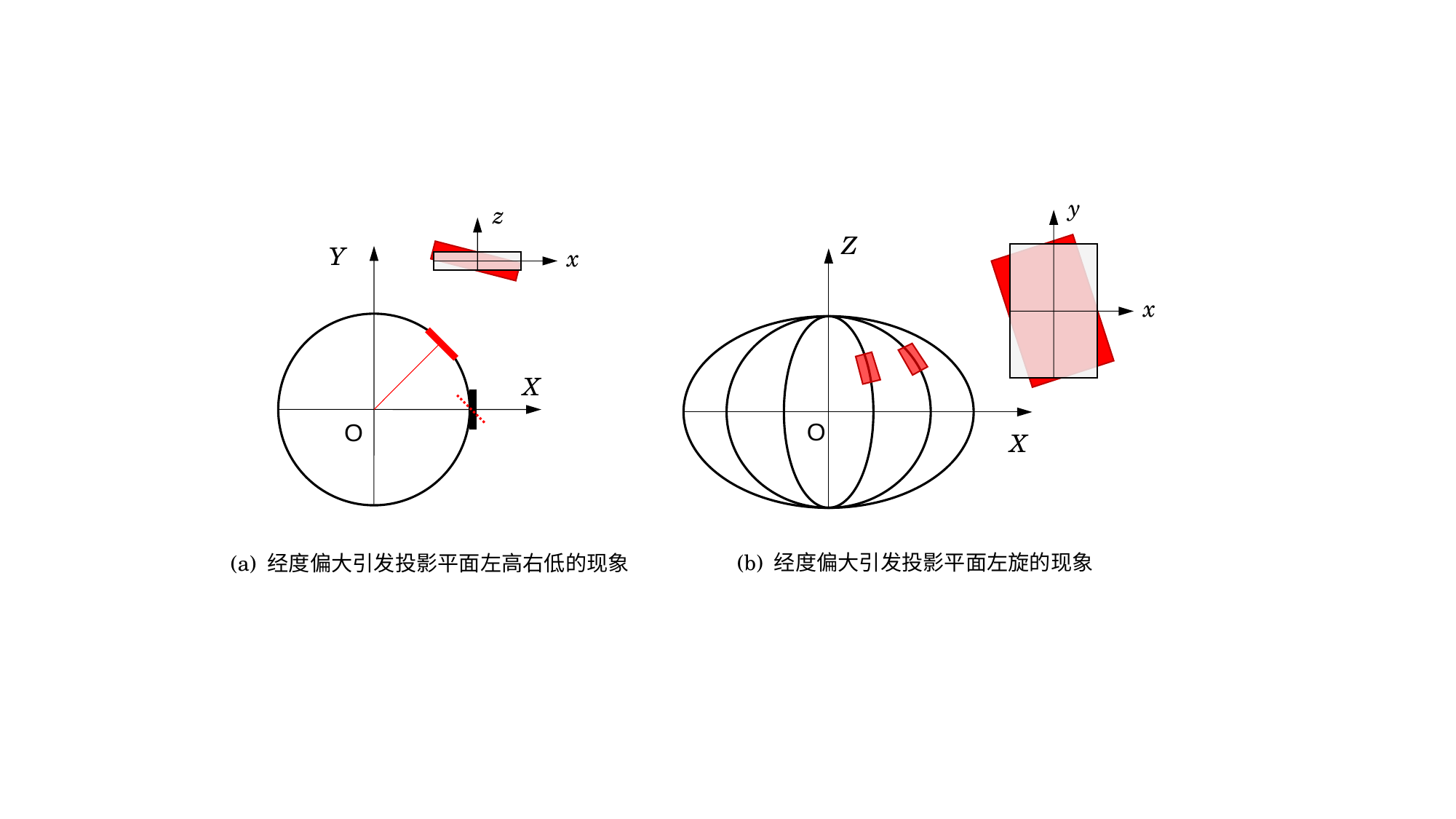

y

x
z
x

Z
Y

X
O
O
X
(b) 经度偏大引发投影平面左旋的现象
(a) 经度偏大引发投影平面左高右低的现象